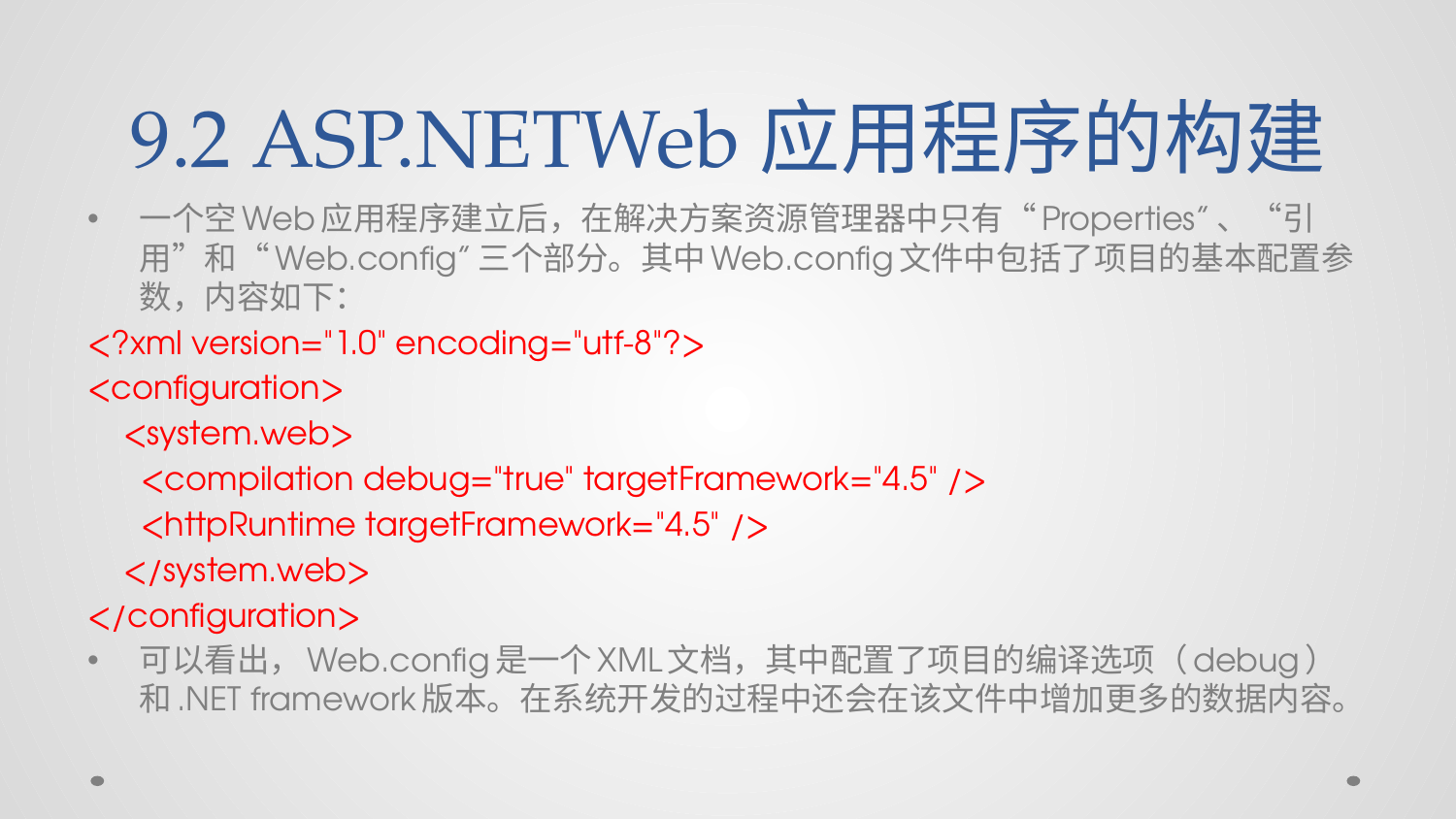

# 9.2 ASP.NETWeb应用程序的构建
一个空Web应用程序建立后，在解决方案资源管理器中只有“Properties”、“引用”和“Web.config”三个部分。其中Web.config文件中包括了项目的基本配置参数，内容如下：
<?xml version="1.0" encoding="utf-8"?>
<configuration>
    <system.web>
      <compilation debug="true" targetFramework="4.5" />
      <httpRuntime targetFramework="4.5" />
    </system.web>
</configuration>
可以看出，Web.config是一个XML文档，其中配置了项目的编译选项（debug）和.NET framework版本。在系统开发的过程中还会在该文件中增加更多的数据内容。